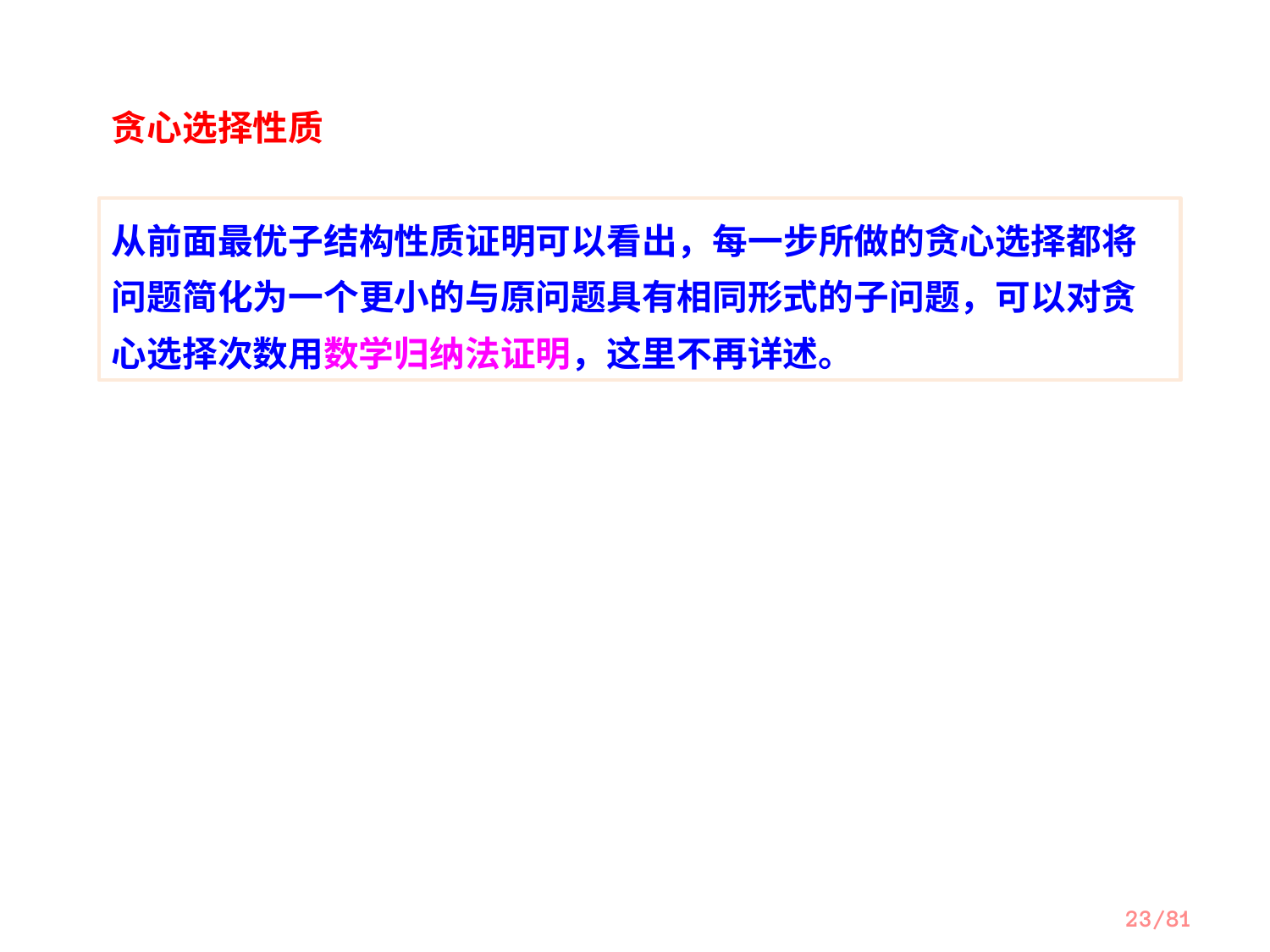

贪心选择性质
从前面最优子结构性质证明可以看出，每一步所做的贪心选择都将问题简化为一个更小的与原问题具有相同形式的子问题，可以对贪心选择次数用数学归纳法证明，这里不再详述。
23/81